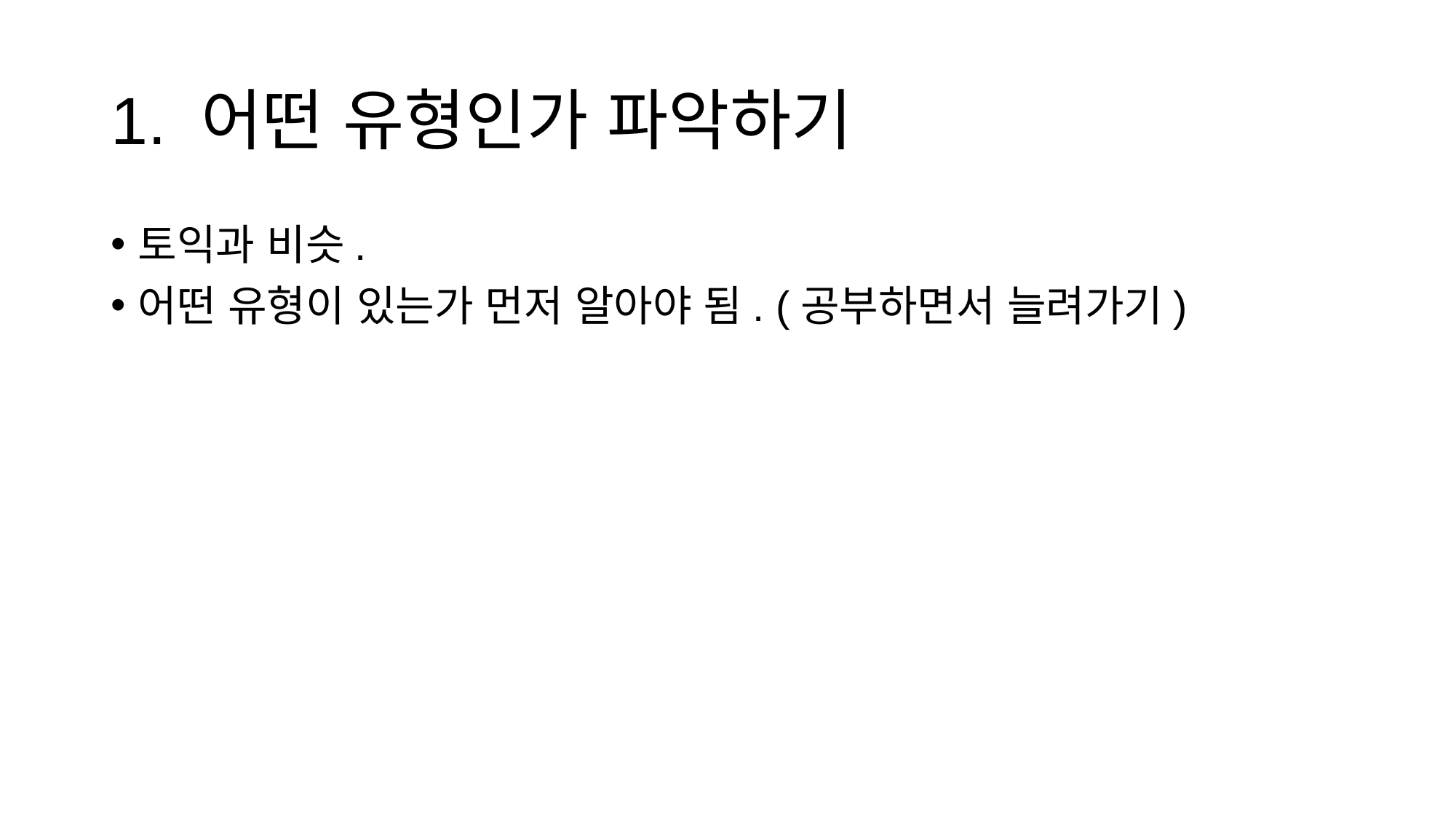

# 1. 어떤 유형인가 파악하기
토익과 비슷.
어떤 유형이 있는가 먼저 알아야 됨. (공부하면서 늘려가기)